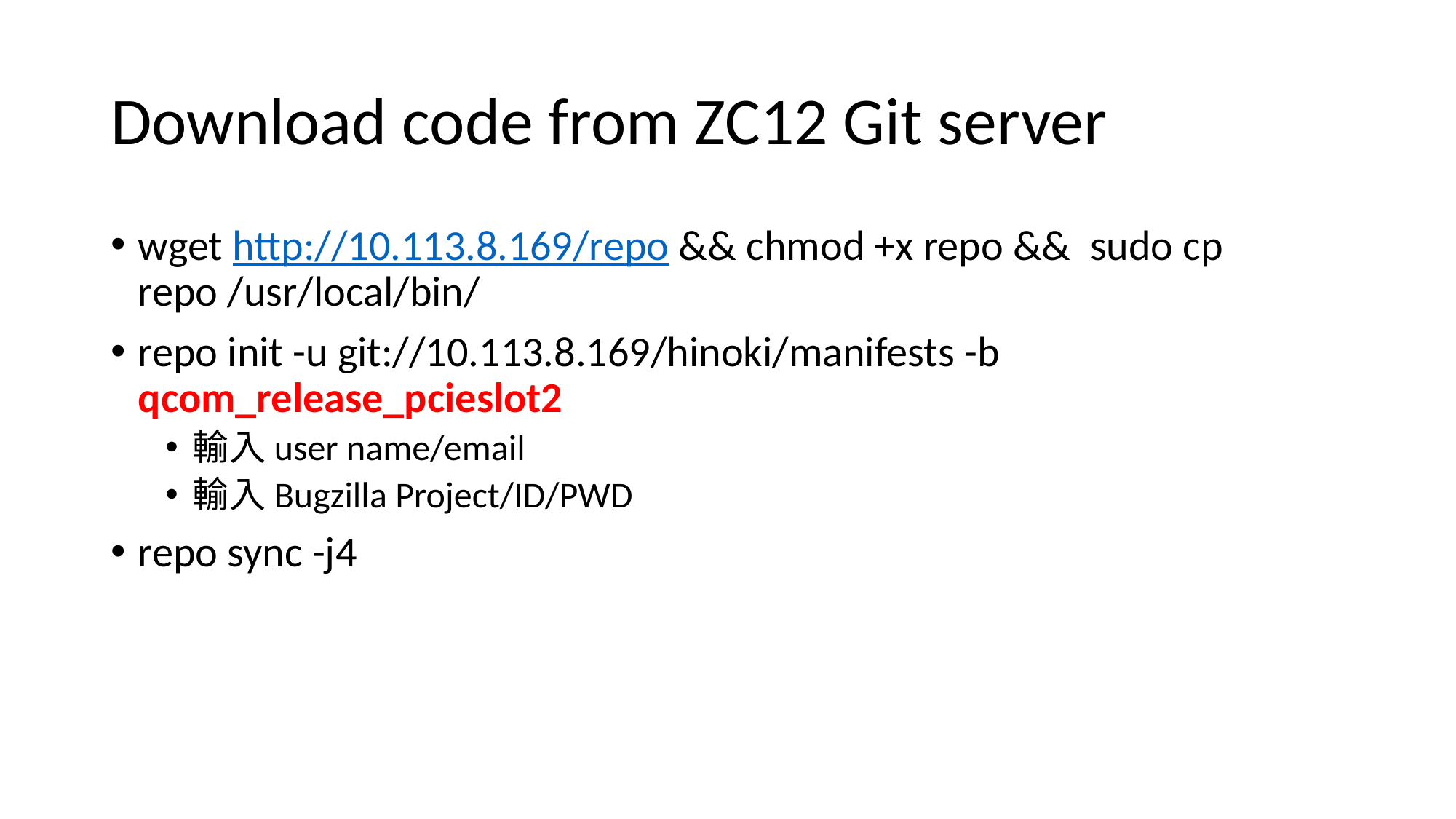

# Download code from ZC12 Git server
wget http://10.113.8.169/repo && chmod +x repo &&  sudo cp repo /usr/local/bin/
repo init -u git://10.113.8.169/hinoki/manifests -b qcom_release_pcieslot2
輸入user name/email
輸入Bugzilla Project/ID/PWD
repo sync -j4